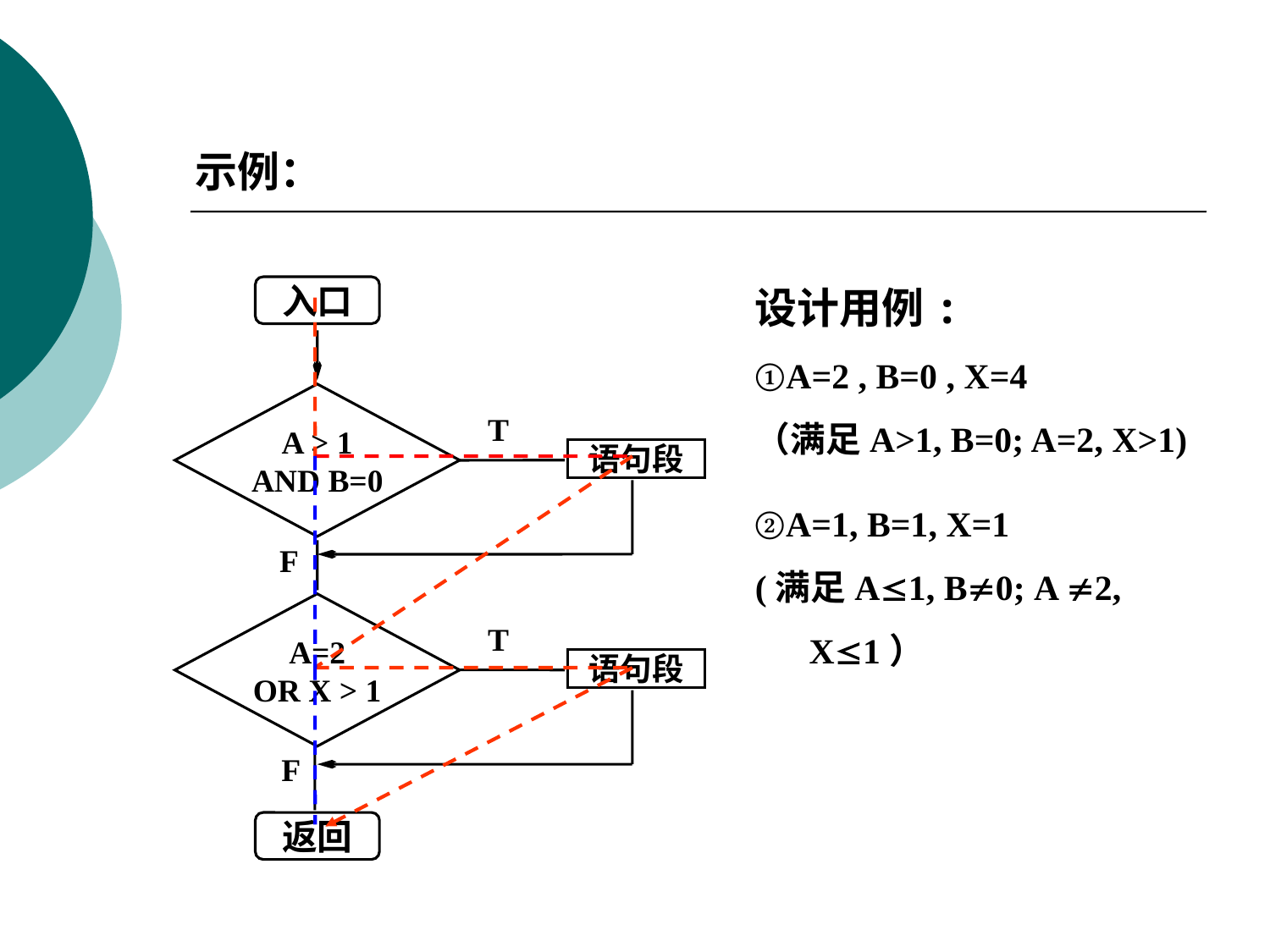

示例：
设计用例:
①A=2 , B=0 , X=4
（满足A>1, B=0; A=2, X>1)
②A=1, B=1, X=1
(满足A≤1, B≠0; A ≠2, X≤1）
入口

A > 1
AND B=0
T
语句段

F
A=2
OR X > 1
T
语句段

F

返回